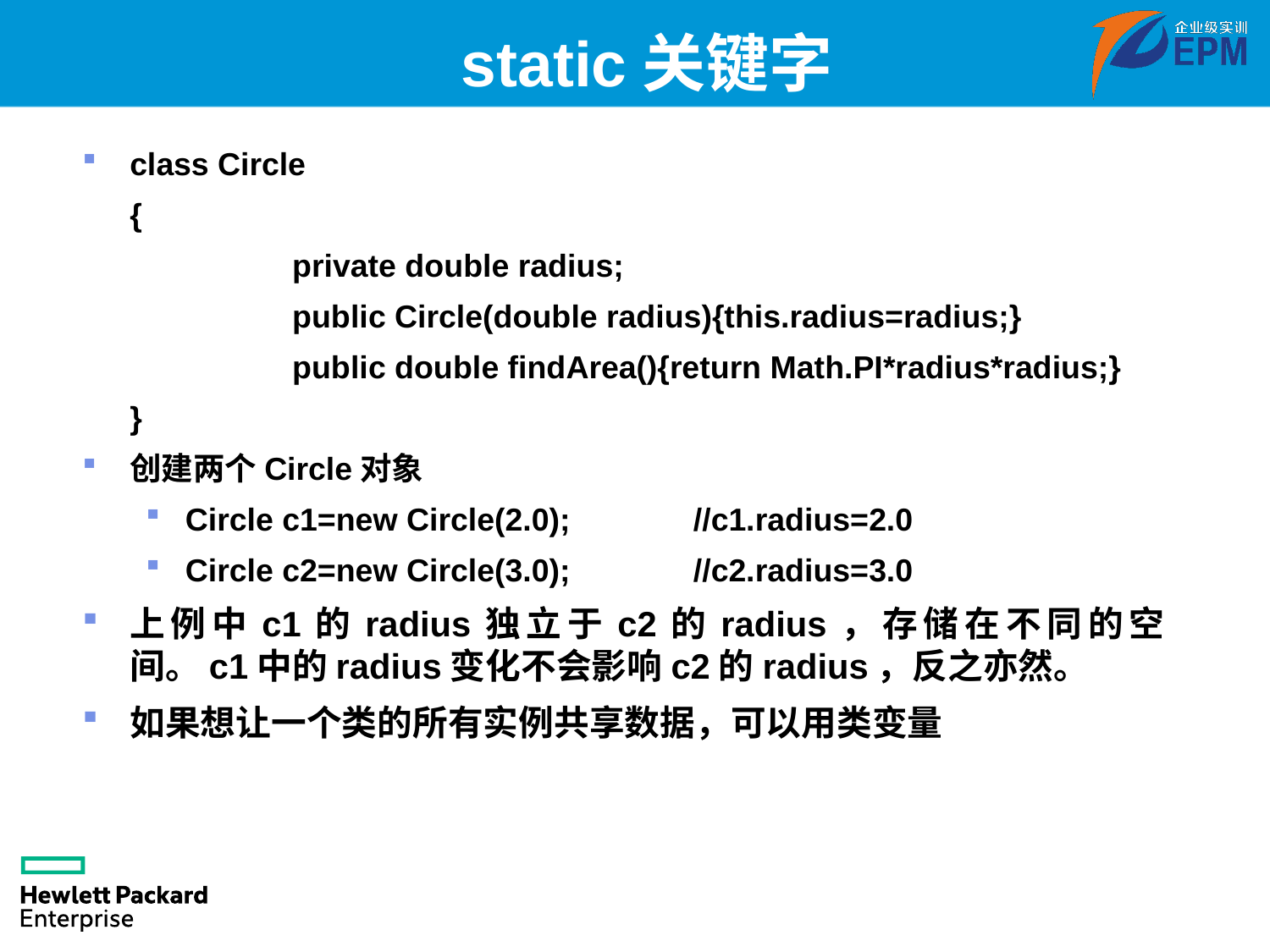

# static关键字
class Circle
	{
		    private double radius;
		    public Circle(double radius){this.radius=radius;}
		    public double findArea(){return Math.PI*radius*radius;}
	}
创建两个Circle对象
Circle c1=new Circle(2.0);	//c1.radius=2.0
Circle c2=new Circle(3.0);	//c2.radius=3.0
上例中c1的radius独立于c2的radius，存储在不同的空间。c1中的radius变化不会影响c2的radius，反之亦然。
如果想让一个类的所有实例共享数据，可以用类变量